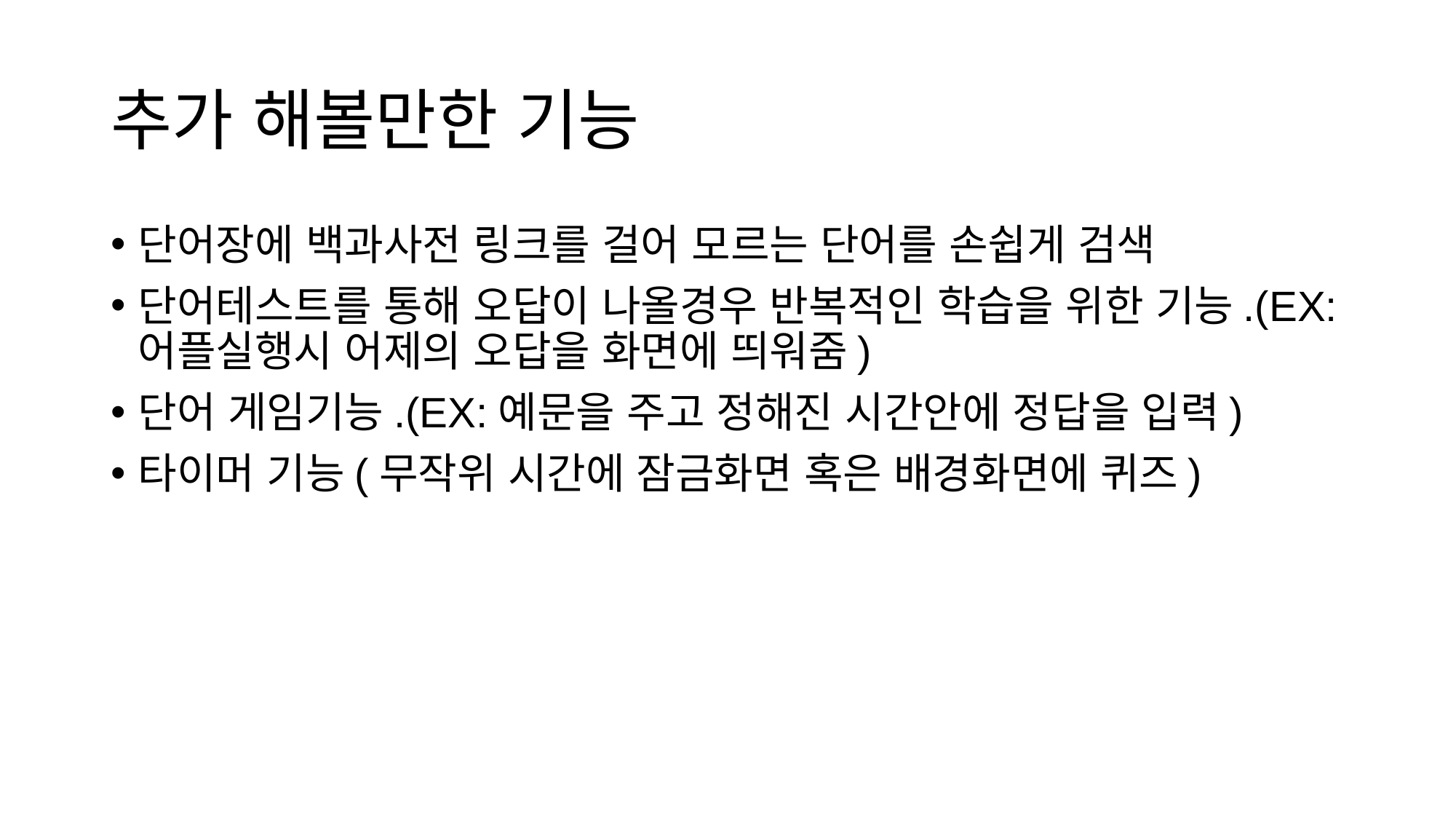

# 추가 해볼만한 기능
단어장에 백과사전 링크를 걸어 모르는 단어를 손쉽게 검색
단어테스트를 통해 오답이 나올경우 반복적인 학습을 위한 기능.(EX: 어플실행시 어제의 오답을 화면에 띄워줌)
단어 게임기능.(EX:예문을 주고 정해진 시간안에 정답을 입력)
타이머 기능(무작위 시간에 잠금화면 혹은 배경화면에 퀴즈)